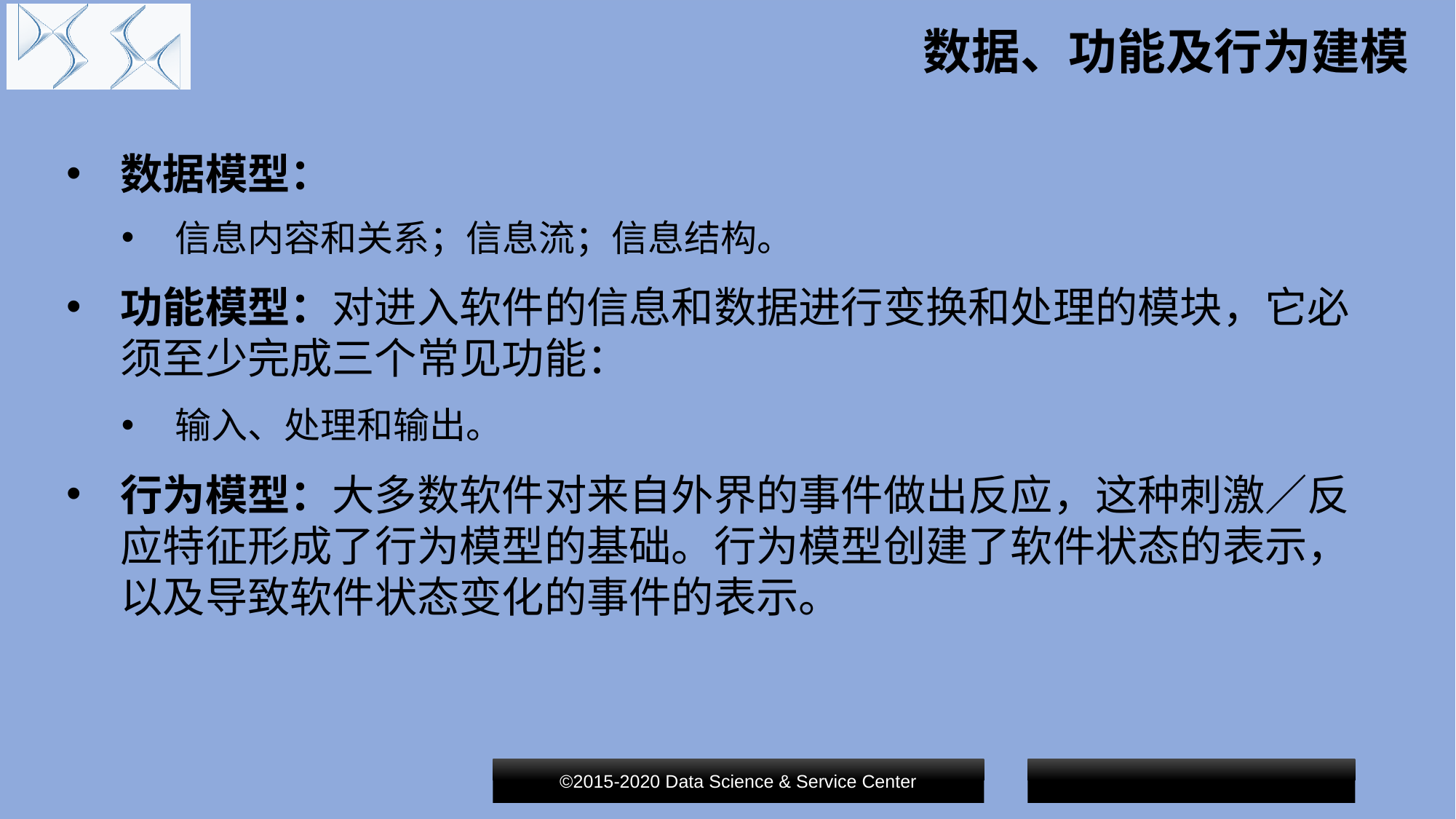

# 数据、功能及行为建模
数据模型：
信息内容和关系；信息流；信息结构。
功能模型：对进入软件的信息和数据进行变换和处理的模块，它必须至少完成三个常见功能：
输入、处理和输出。
行为模型：大多数软件对来自外界的事件做出反应，这种刺激／反应特征形成了行为模型的基础。行为模型创建了软件状态的表示，以及导致软件状态变化的事件的表示。

©2015-2020 Data Science & Service Center
8